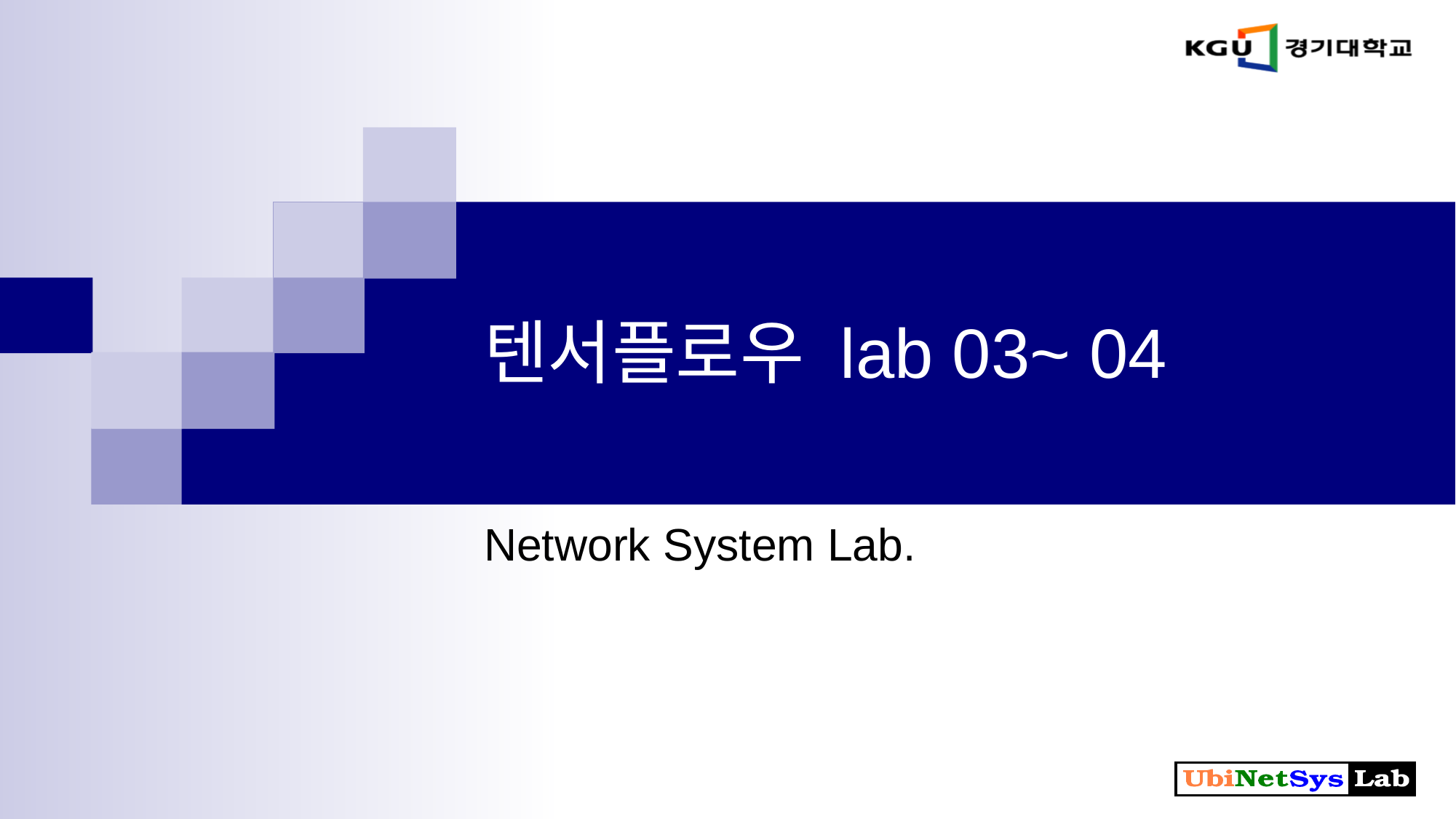

# 텐서플로우 lab 03~ 04
Network System Lab.